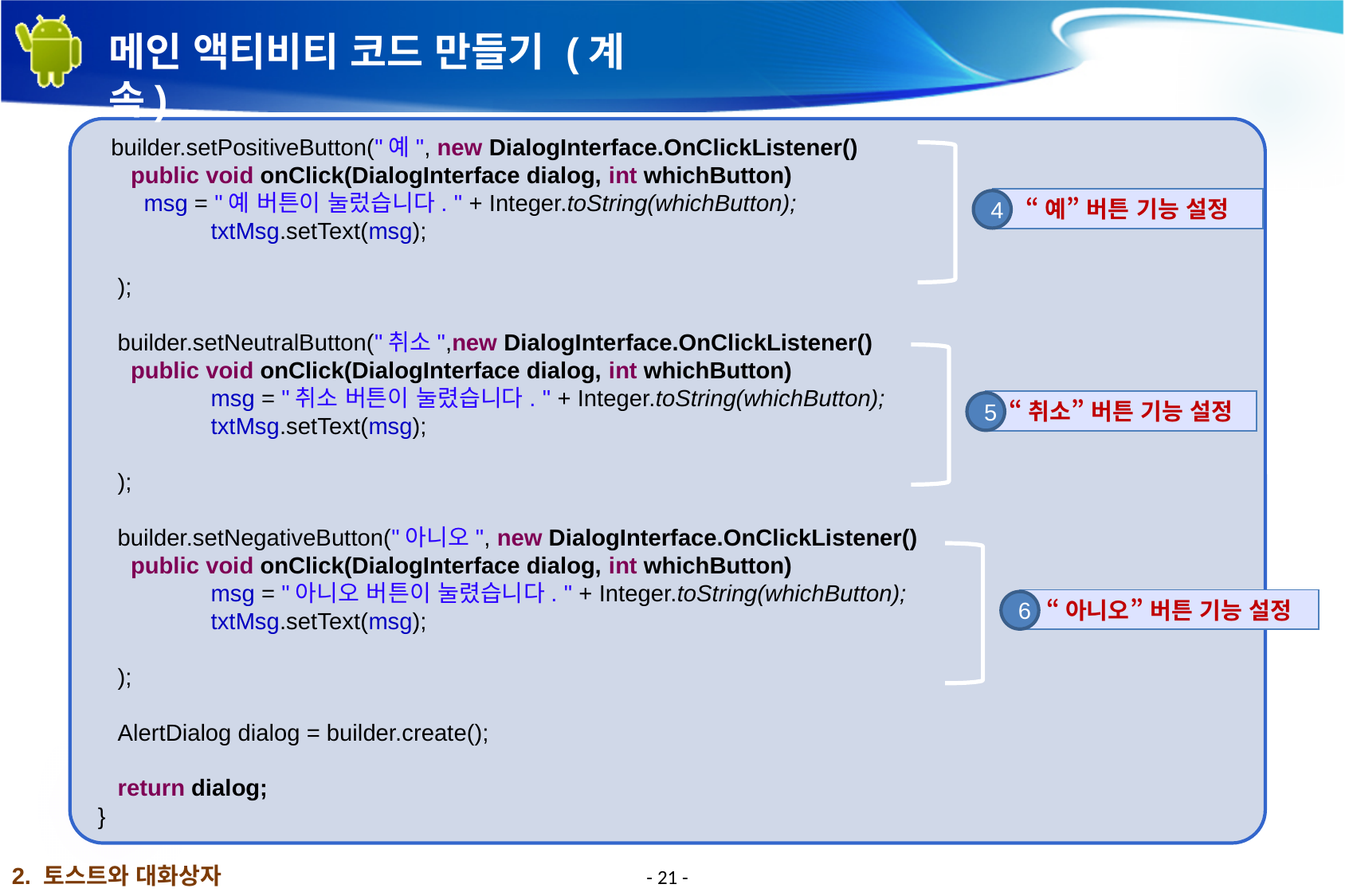

# 메인 액티비티 코드 만들기 (계속)
   builder.setPositiveButton("예", new DialogInterface.OnClickListener()
      public void onClick(DialogInterface dialog, int whichButton)
        msg = "예 버튼이 눌렀습니다. " + Integer.toString(whichButton);
	txtMsg.setText(msg);

    );

    builder.setNeutralButton("취소",new DialogInterface.OnClickListener()
      public void onClick(DialogInterface dialog, int whichButton)
	msg = "취소 버튼이 눌렸습니다. " + Integer.toString(whichButton);
	txtMsg.setText(msg);

    );

    builder.setNegativeButton("아니오", new DialogInterface.OnClickListener()
      public void onClick(DialogInterface dialog, int whichButton)
	msg = "아니오 버튼이 눌렸습니다. " + Integer.toString(whichButton);
	txtMsg.setText(msg);

    );

    AlertDialog dialog = builder.create();

    return dialog;
 }

“예” 버튼 기능 설정
4

“취소” 버튼 기능 설정
5

“아니오” 버튼 기능 설정
6
2. 토스트와 대화상자